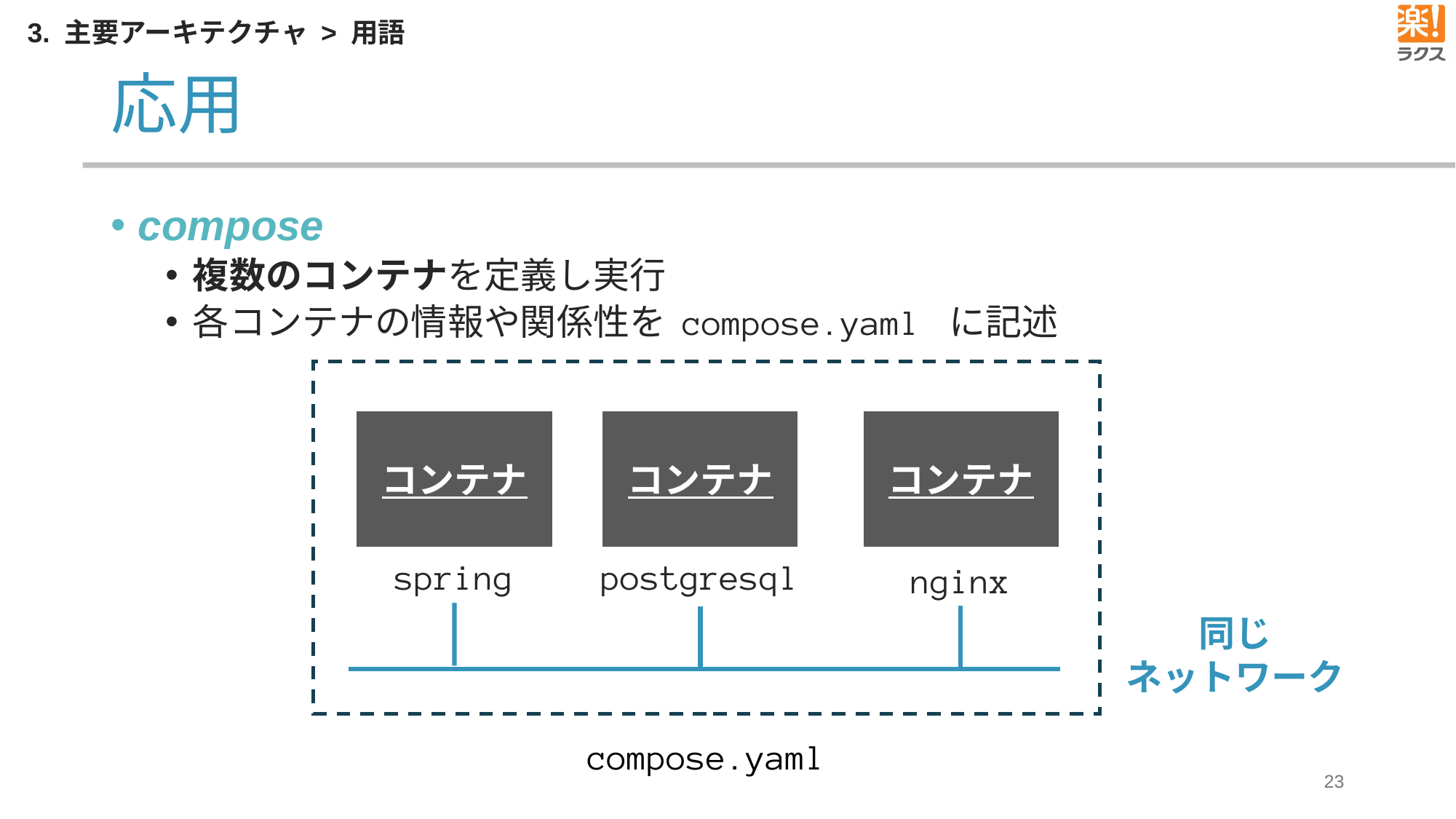

3. 主要アーキテクチャ > 用語
# 応用
compose
複数のコンテナを定義し実行
各コンテナの情報や関係性を compose.yaml に記述

コンテナ
コンテナ
コンテナ
spring
postgresql
nginx
同じ
ネットワーク
compose.yaml
23